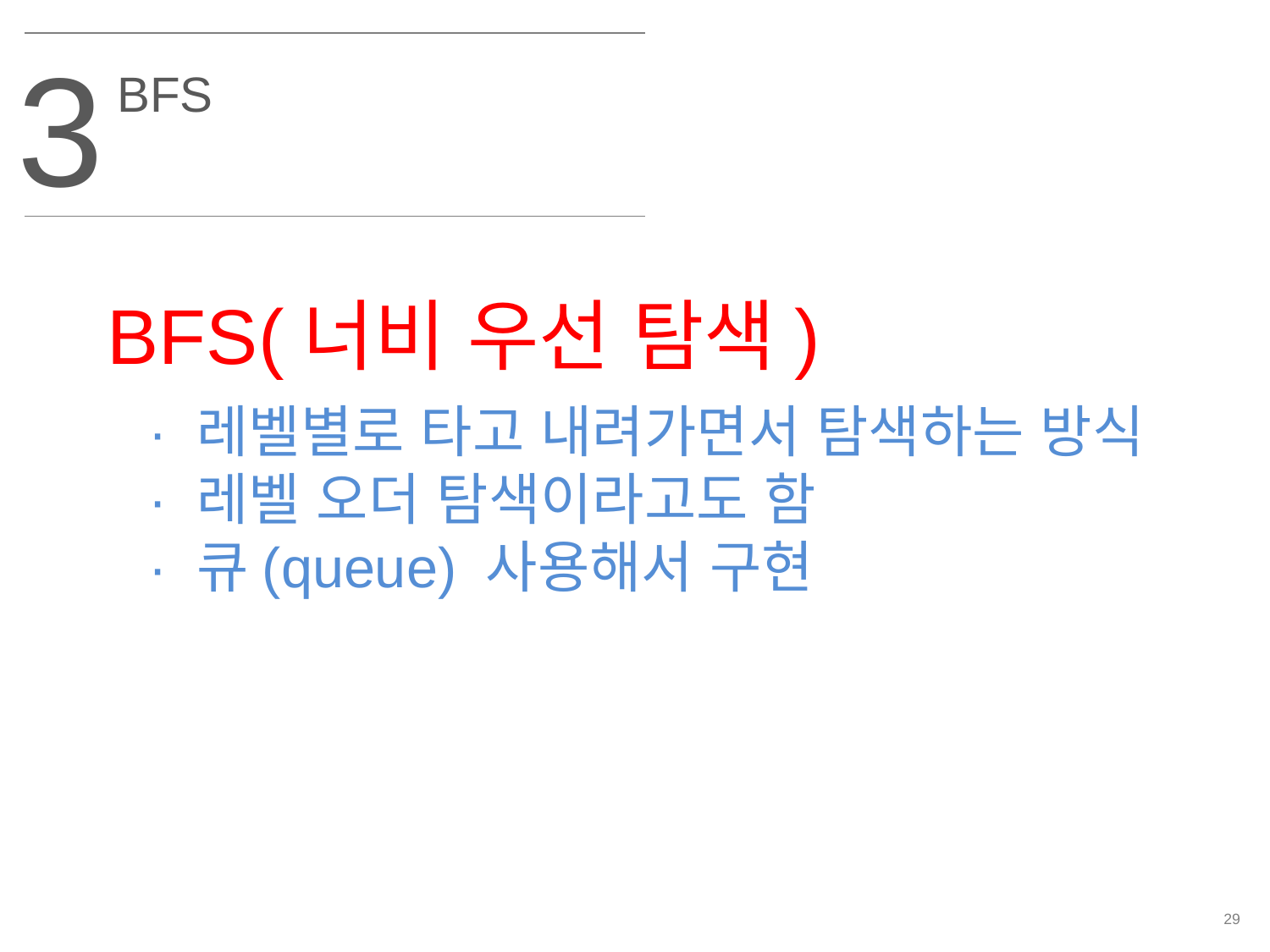

3
BFS
BFS(너비 우선 탐색)
· 레벨별로 타고 내려가면서 탐색하는 방식
· 레벨 오더 탐색이라고도 함
· 큐(queue) 사용해서 구현